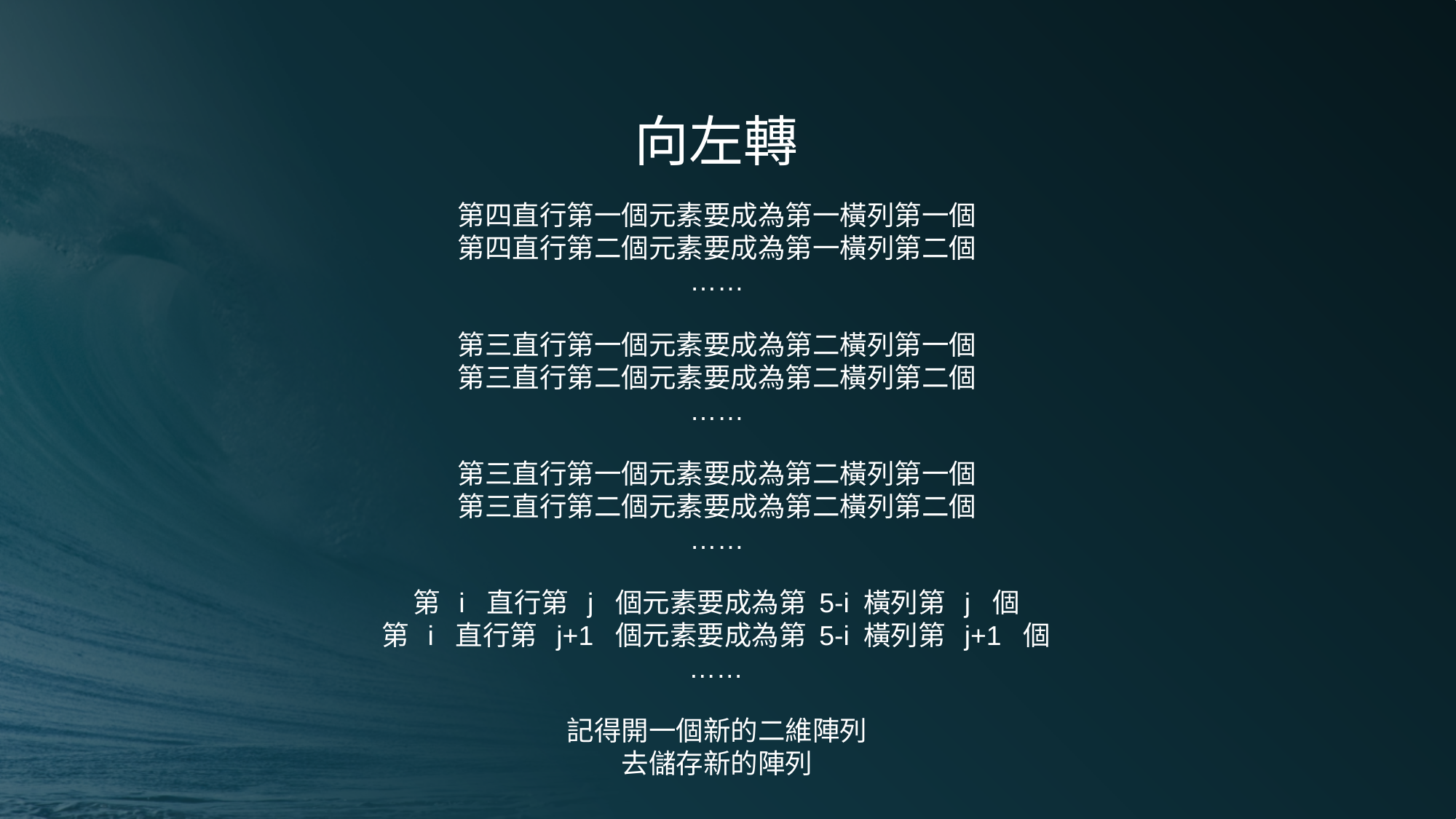

向左轉
第四直行第一個元素要成為第一橫列第一個
第四直行第二個元素要成為第一橫列第二個
……
第三直行第一個元素要成為第二橫列第一個
第三直行第二個元素要成為第二橫列第二個
……
第三直行第一個元素要成為第二橫列第一個
第三直行第二個元素要成為第二橫列第二個
……
第  i  直行第  j  個元素要成為第 5-i 橫列第  j  個
第  i  直行第  j+1  個元素要成為第 5-i 橫列第  j+1  個
……
記得開一個新的二維陣列
去儲存新的陣列